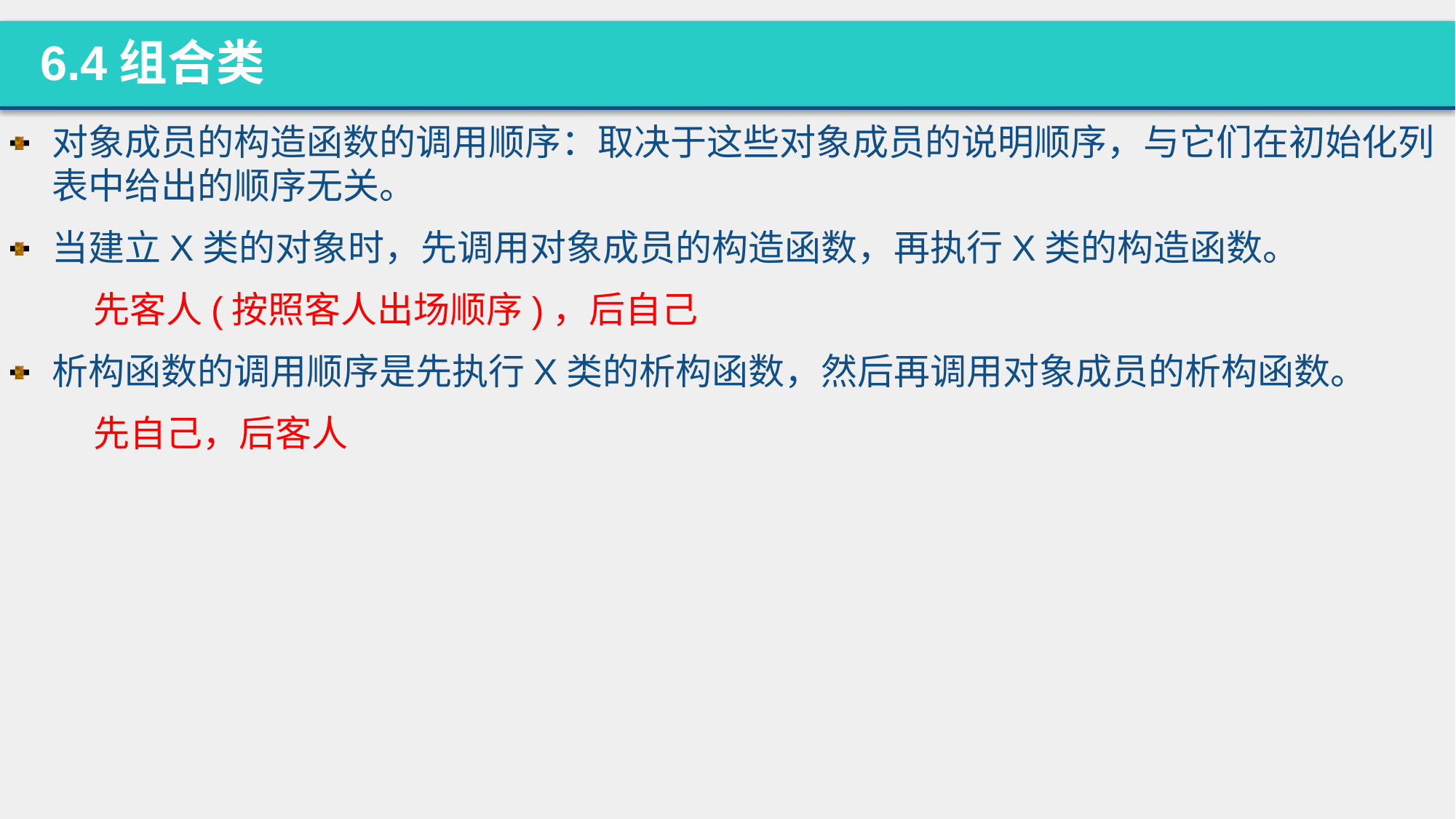

6.4组合类
对象成员的构造函数的调用顺序：取决于这些对象成员的说明顺序，与它们在初始化列表中给出的顺序无关。
当建立X类的对象时，先调用对象成员的构造函数，再执行X类的构造函数。
         先客人(按照客人出场顺序)，后自己
析构函数的调用顺序是先执行X类的析构函数，然后再调用对象成员的析构函数。
         先自己，后客人